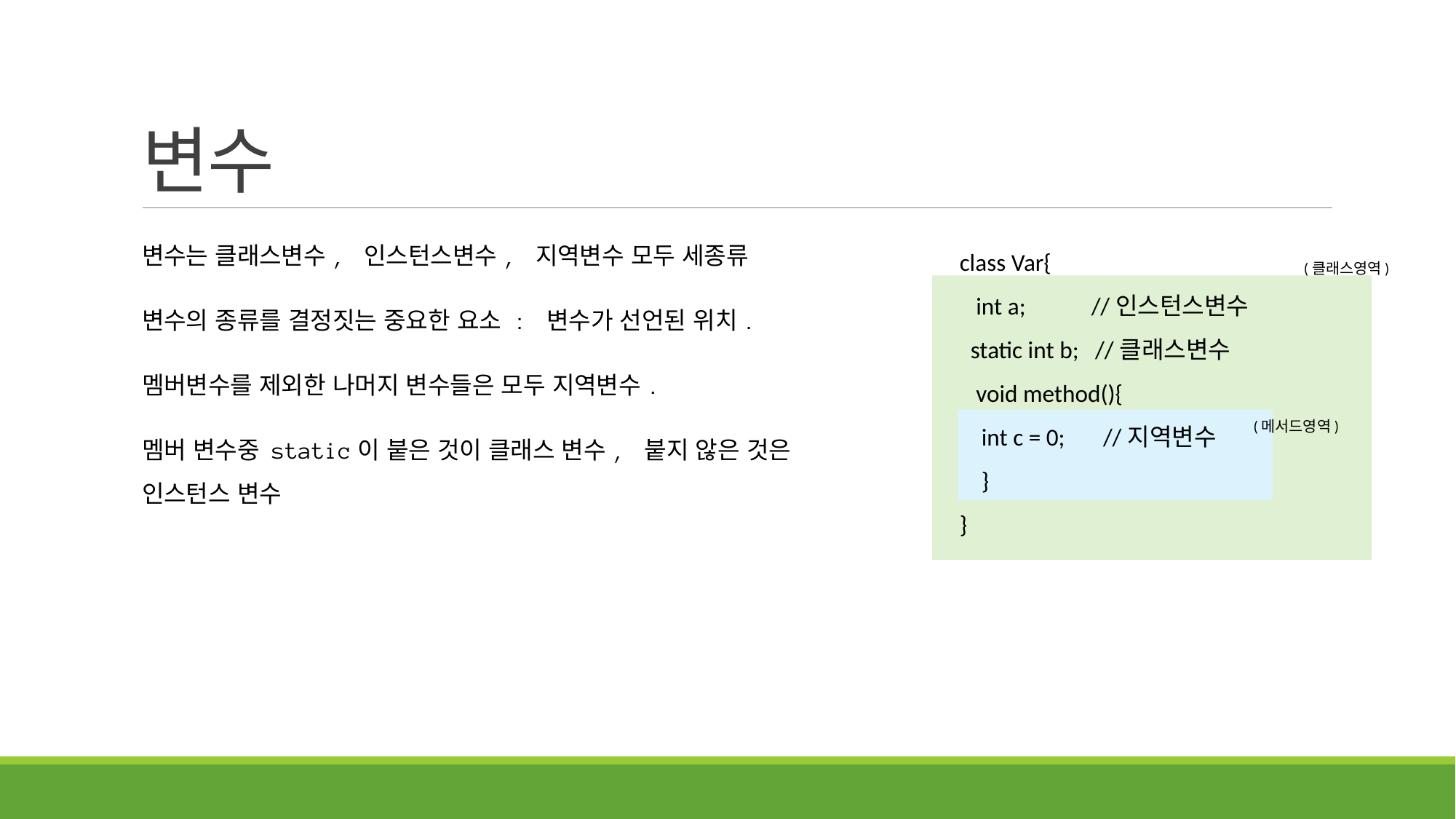

# 변수
변수는 클래스변수, 인스턴스변수, 지역변수 모두 세종류
변수의 종류를 결정짓는 중요한 요소 : 변수가 선언된 위치.
멤버변수를 제외한 나머지 변수들은 모두 지역변수.
멤버 변수중 static이 붙은 것이 클래스 변수, 붙지 않은 것은 인스턴스 변수

class Var{
   int a;            //인스턴스변수
  static int b;   //클래스변수
   void method(){
    int c = 0;       //지역변수
    }
}
(클래스영역)

(메서드영역)